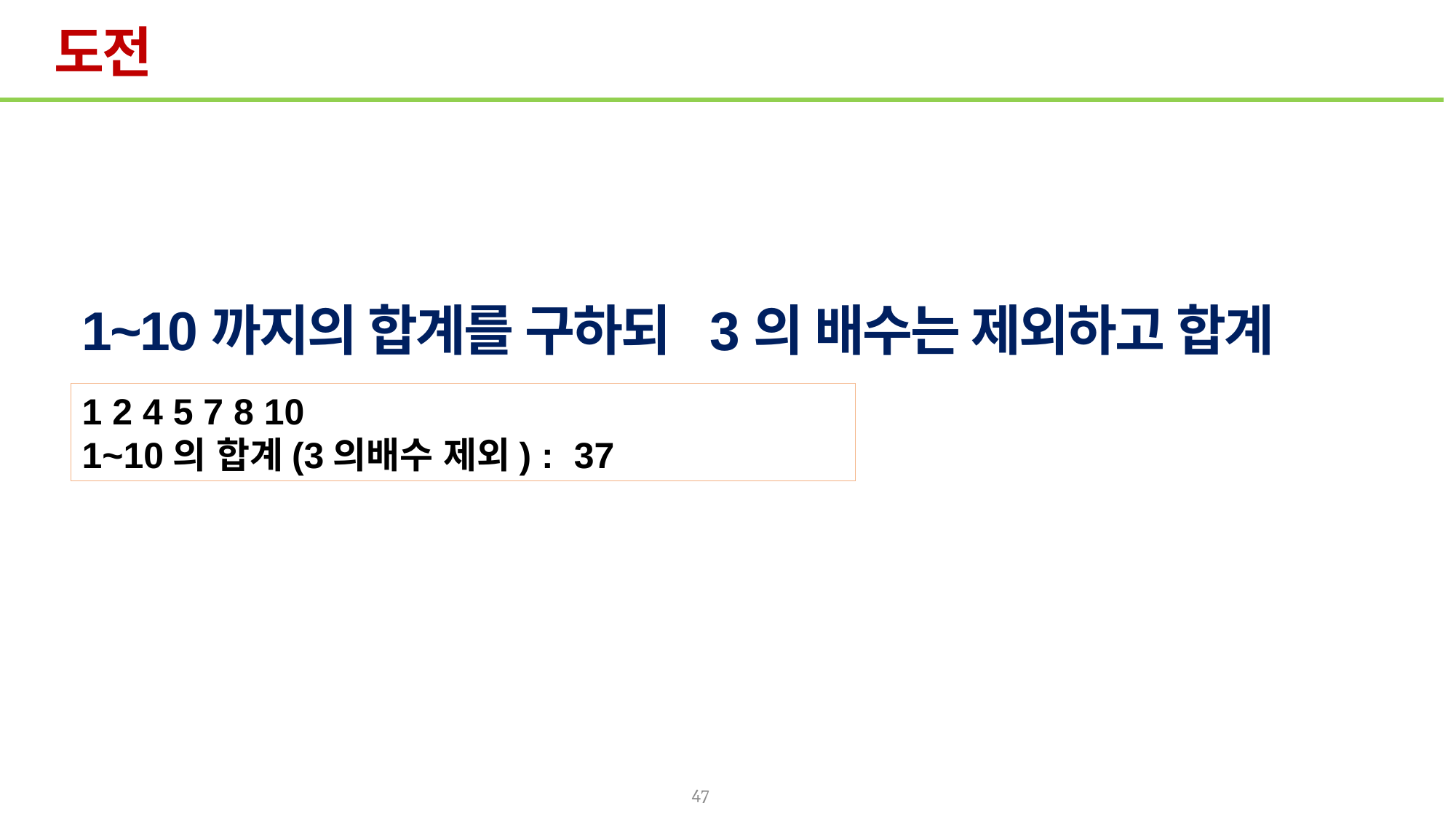

도전
# 1~10까지의 합계를 구하되  3의 배수는 제외하고 합계
1 2 4 5 7 8 10
1~10의 합계(3의배수 제외) :  37
47